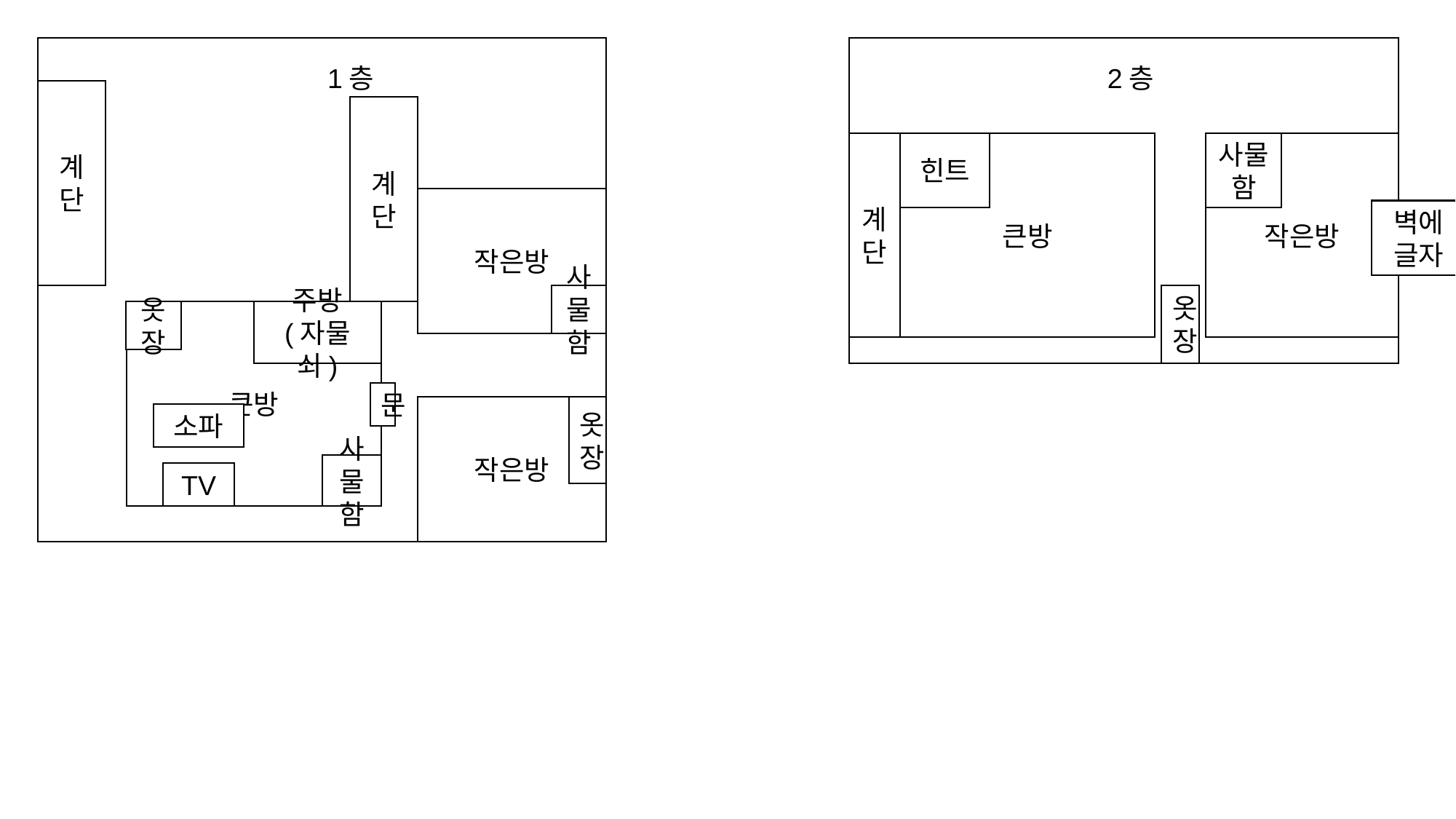

1층
2층
계단
계단
계단
힌트
큰방
작은방
사물함
작은방
벽에 글자
옷장
사물함
옷장
큰방
주방
(자물쇠)
문
작은방
옷장
소파
사물함
TV